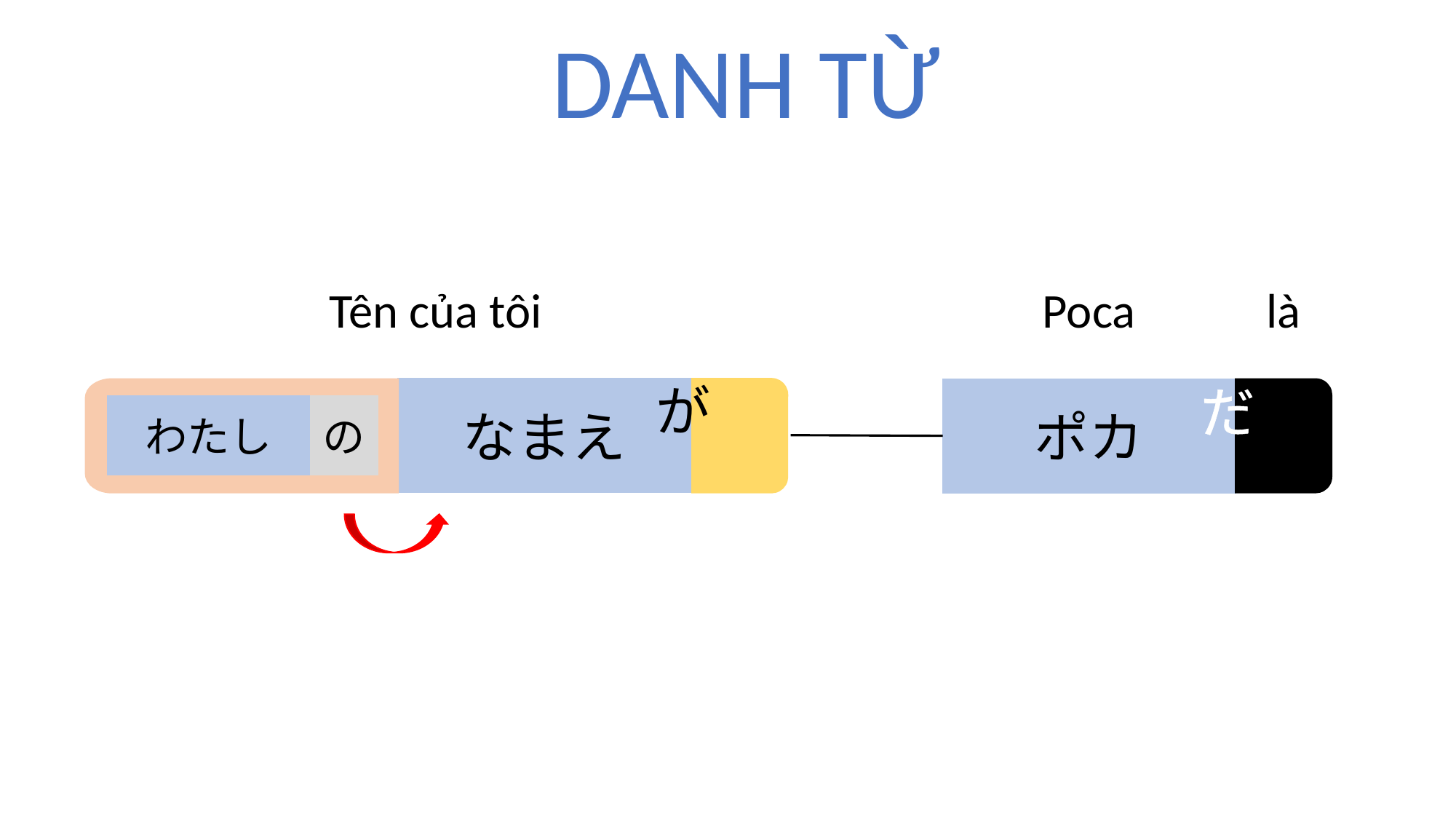

DANH TỪ
Tên của tôi
Poca
là
なまえ

ポカ
だ
が
わたし
の